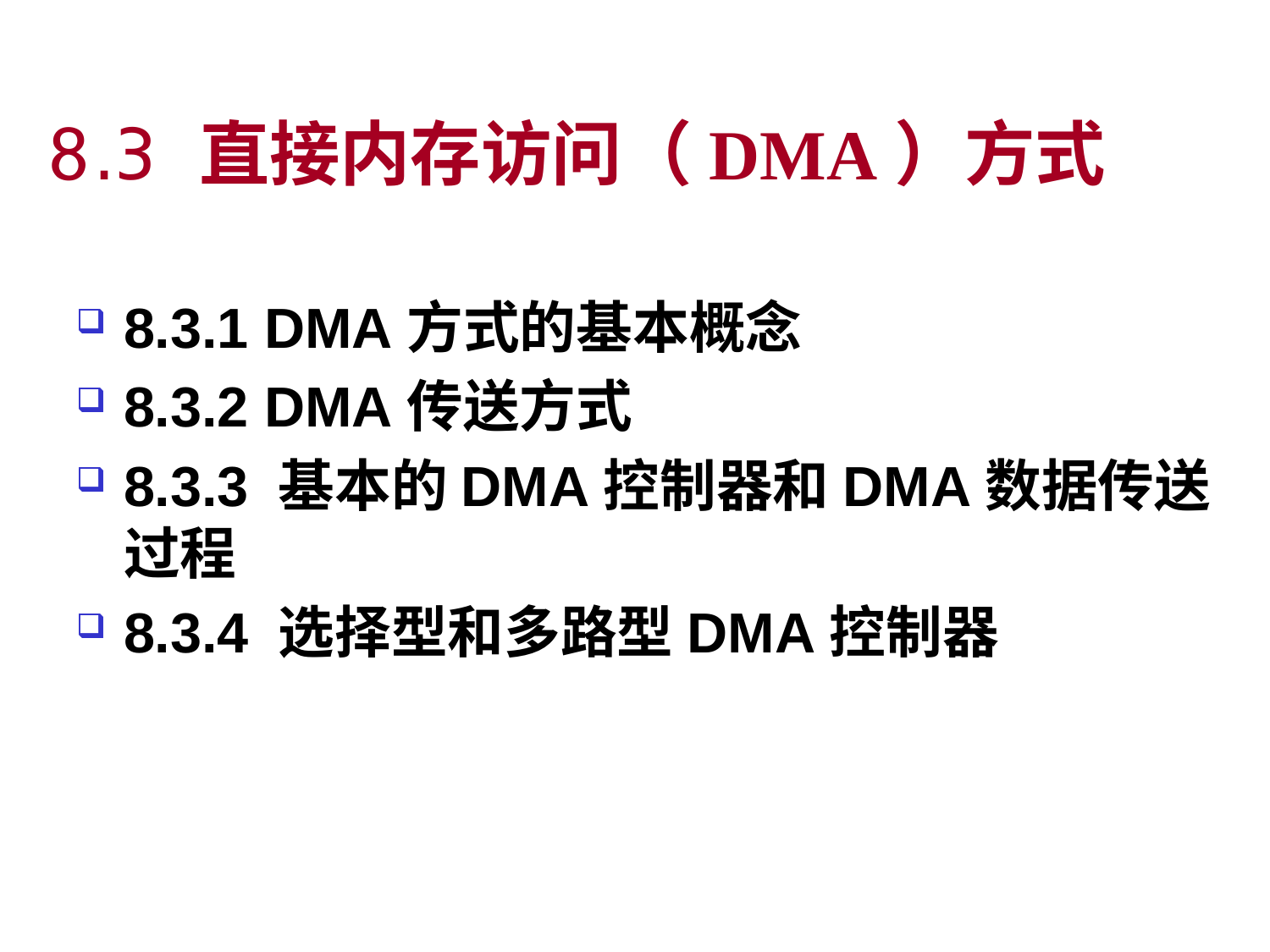

# 8.3 直接内存访问（DMA）方式
8.3.1 DMA方式的基本概念
8.3.2 DMA传送方式
8.3.3 基本的DMA控制器和DMA数据传送过程
8.3.4 选择型和多路型DMA控制器